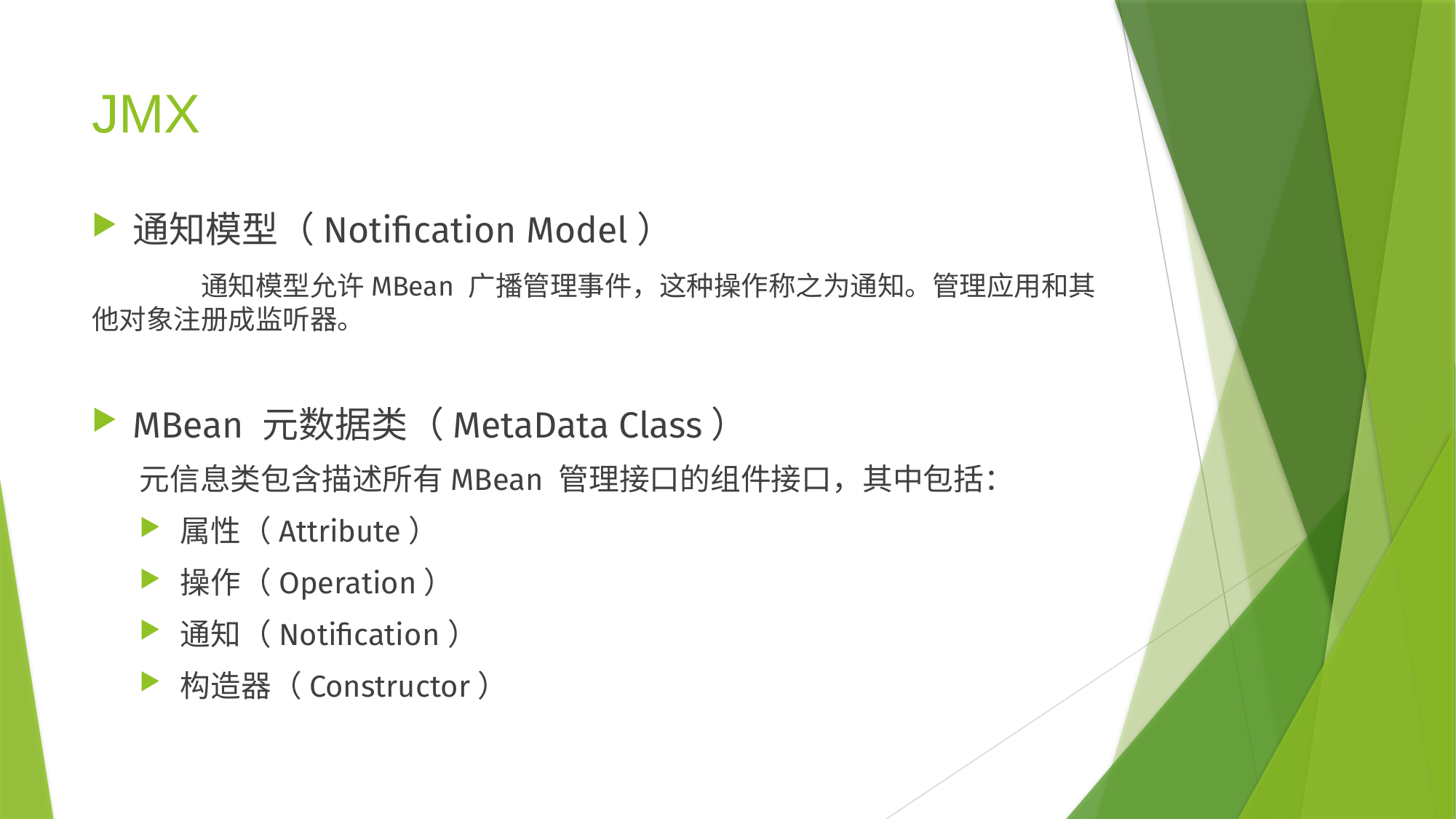

# JMX
通知模型（Notification Model）
 	通知模型允许MBean 广播管理事件，这种操作称之为通知。管理应用和其他对象注册成监听器。

MBean 元数据类（MetaData Class）
元信息类包含描述所有MBean 管理接口的组件接口，其中包括：
属性（Attribute）
操作（Operation）
通知（Notification）
构造器（Constructor）